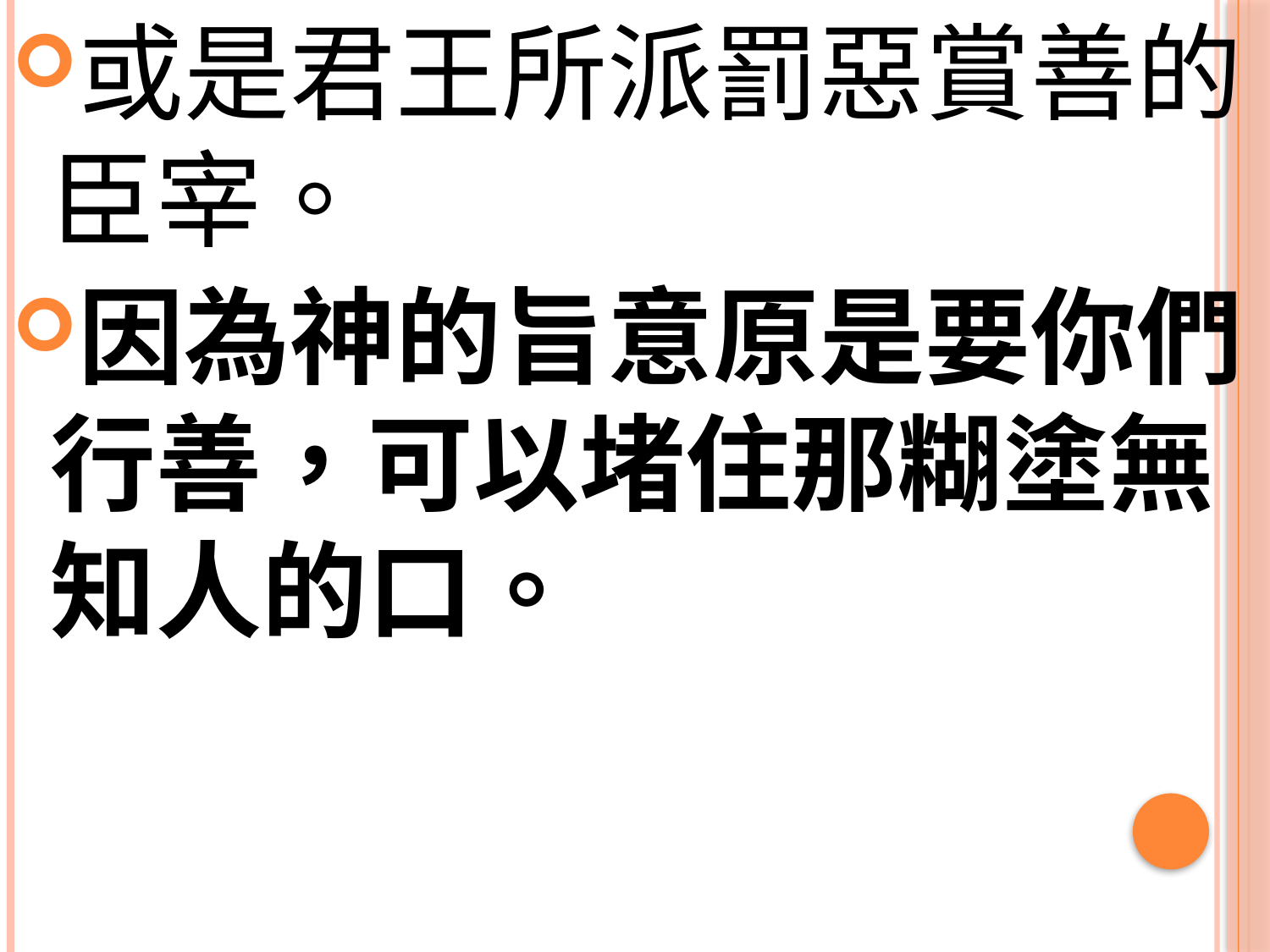

或是君王所派罰惡賞善的臣宰。
因為神的旨意原是要你們行善，可以堵住那糊塗無知人的口。